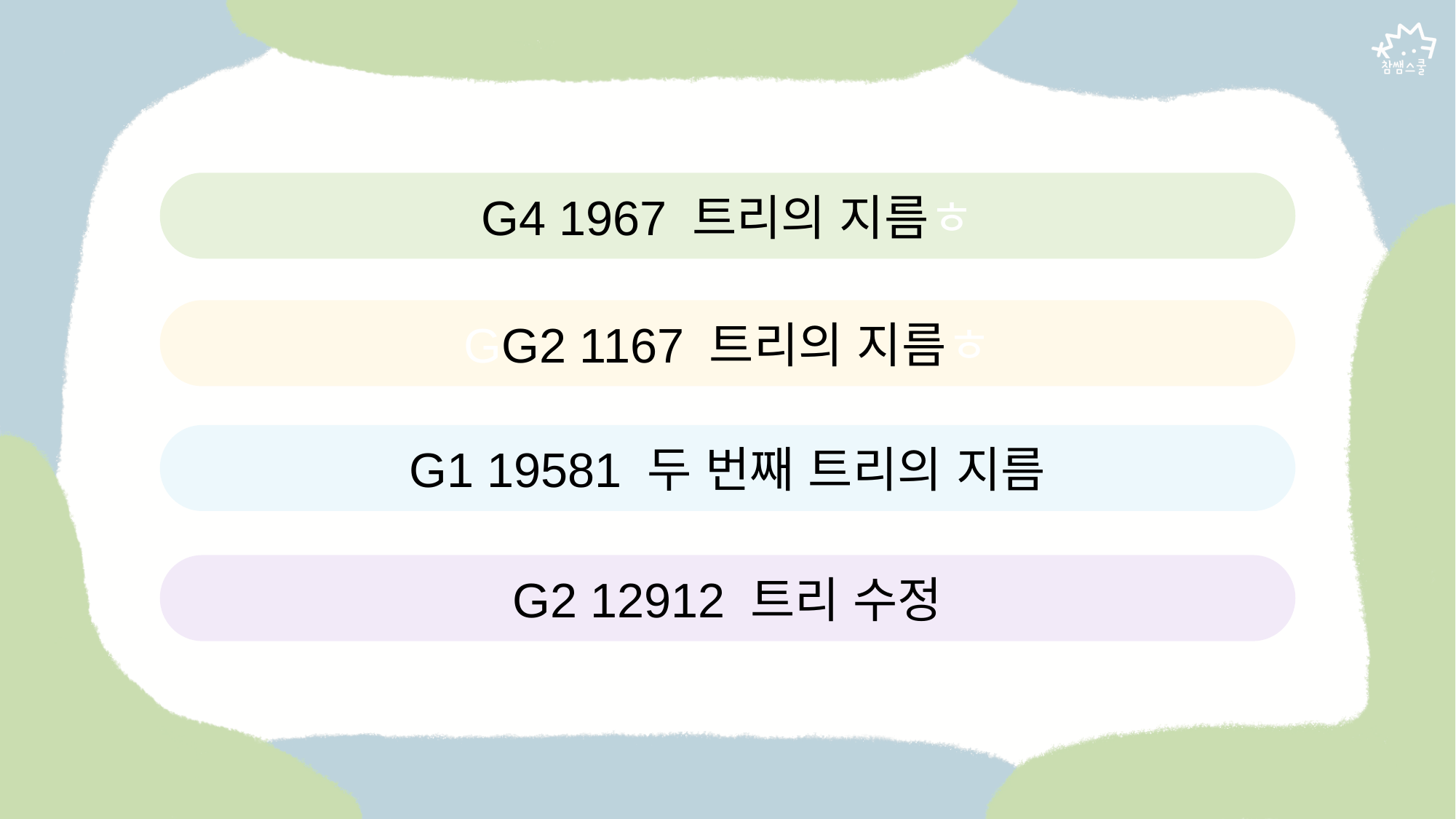

G4 1967 트리의 지름ㅎ
GG2 1167 트리의 지름ㅎ
G1 19581 두 번째 트리의 지름
G2 12912 트리 수정